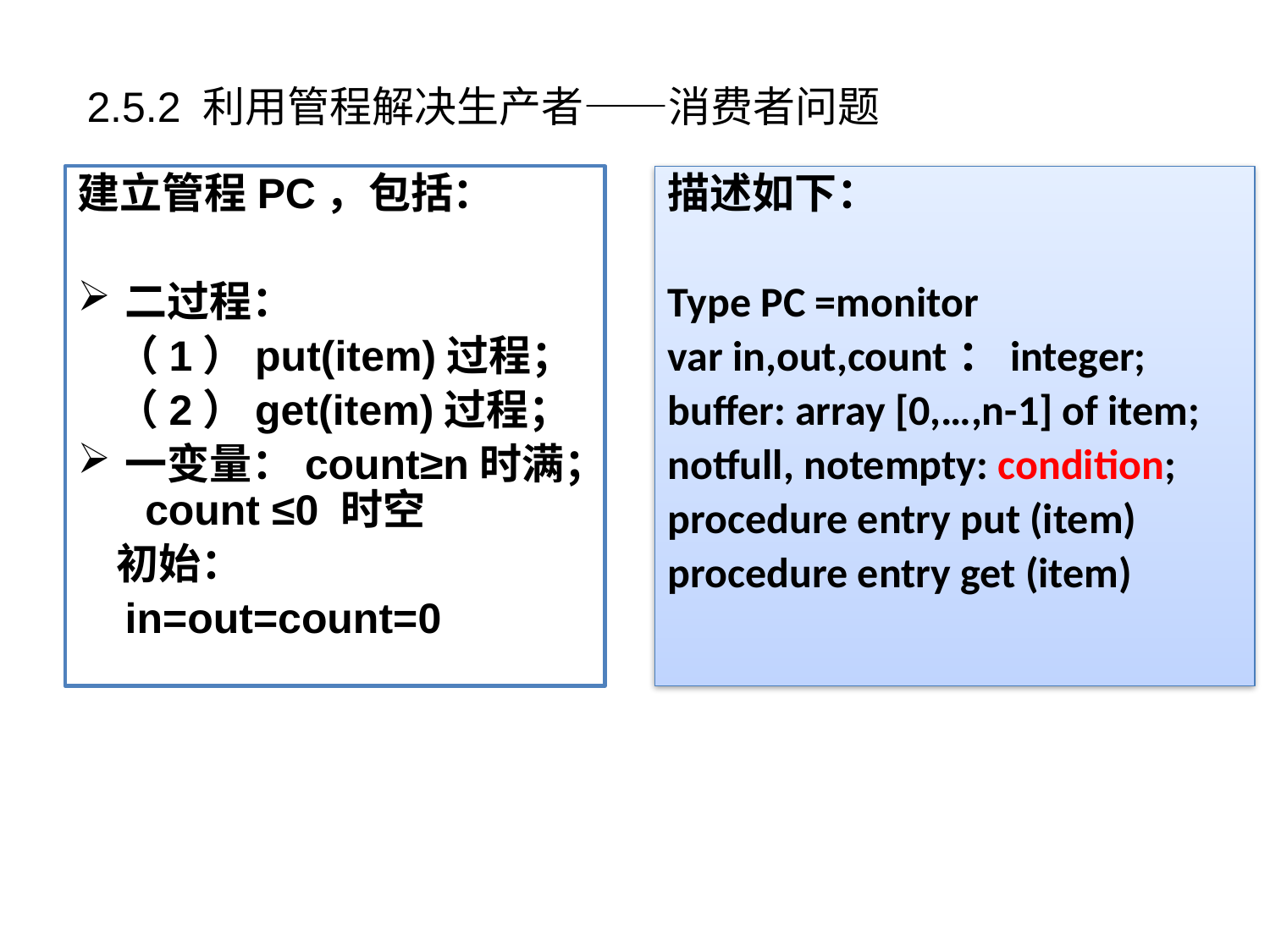

# 2.5.2 利用管程解决生产者——消费者问题
建立管程PC，包括：

二过程：
   （1）put(item)过程；
   （2）get(item)过程；
一变量：count≥n时满； count ≤0 时空
   初始：
    in=out=count=0
描述如下：

Type PC =monitor
var in,out,count：integer;
buffer: array [0,…,n-1] of item;
notfull, notempty: condition;
procedure entry put (item)
procedure entry get (item)